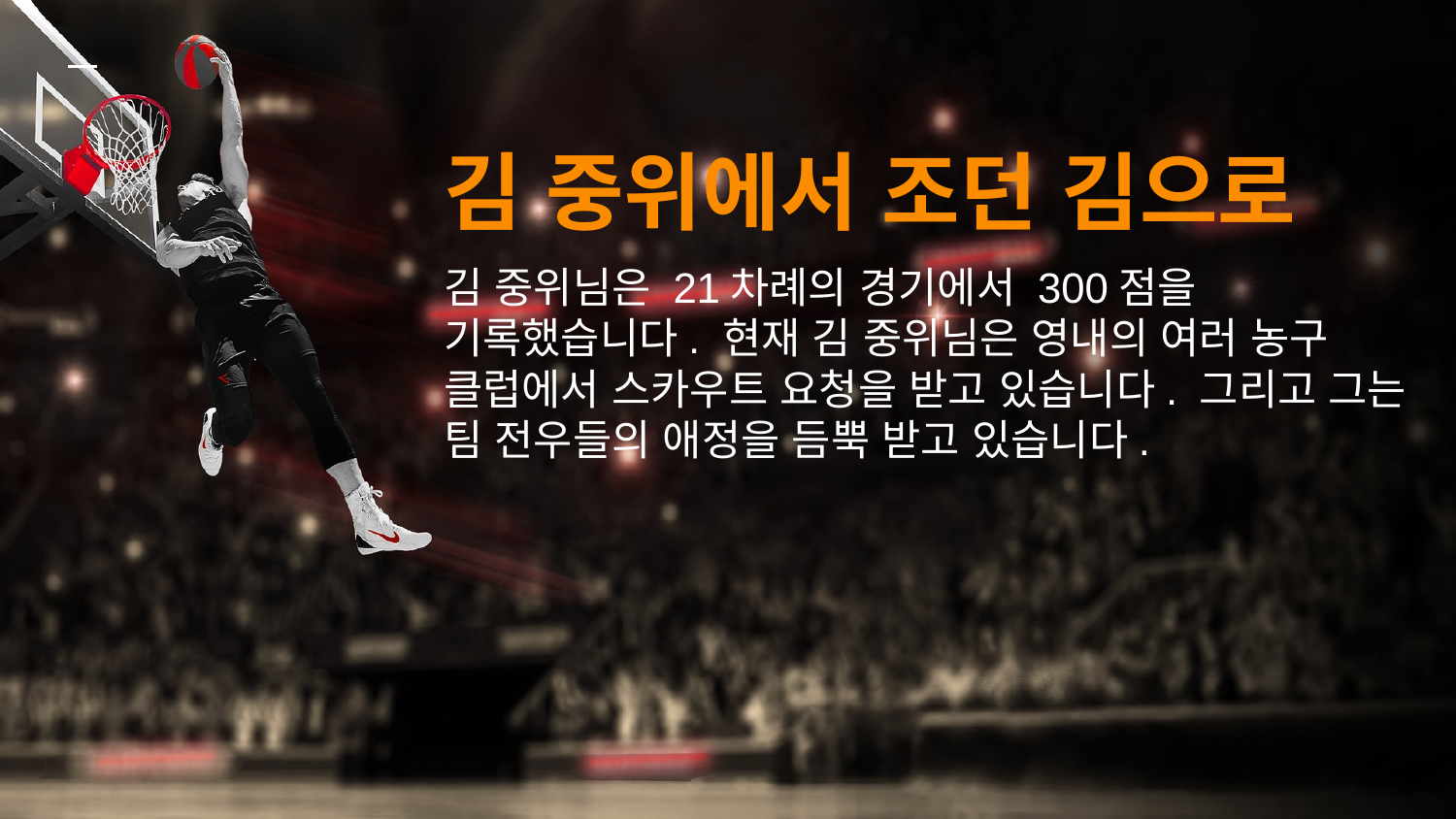

# 김 중위에서 조던 김으로
김 중위님은 21차례의 경기에서 300점을 기록했습니다. 현재 김 중위님은 영내의 여러 농구 클럽에서 스카우트 요청을 받고 있습니다. 그리고 그는 팀 전우들의 애정을 듬뿍 받고 있습니다.